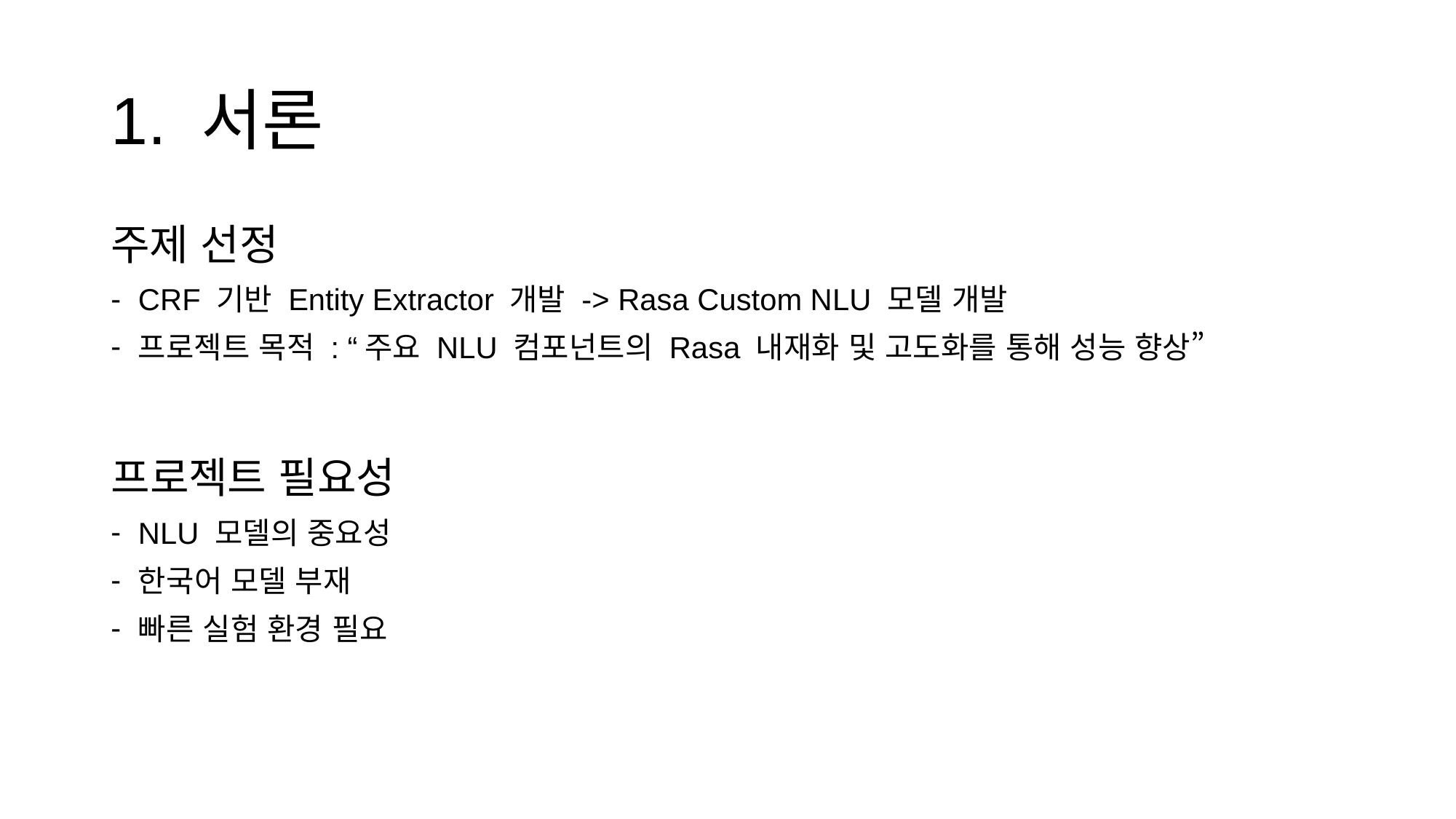

# 1. 서론
주제 선정
CRF 기반 Entity Extractor 개발 -> Rasa Custom NLU 모델 개발
프로젝트 목적 : “주요 NLU 컴포넌트의 Rasa 내재화 및 고도화를 통해 성능 향상”
프로젝트 필요성
NLU 모델의 중요성
한국어 모델 부재
빠른 실험 환경 필요